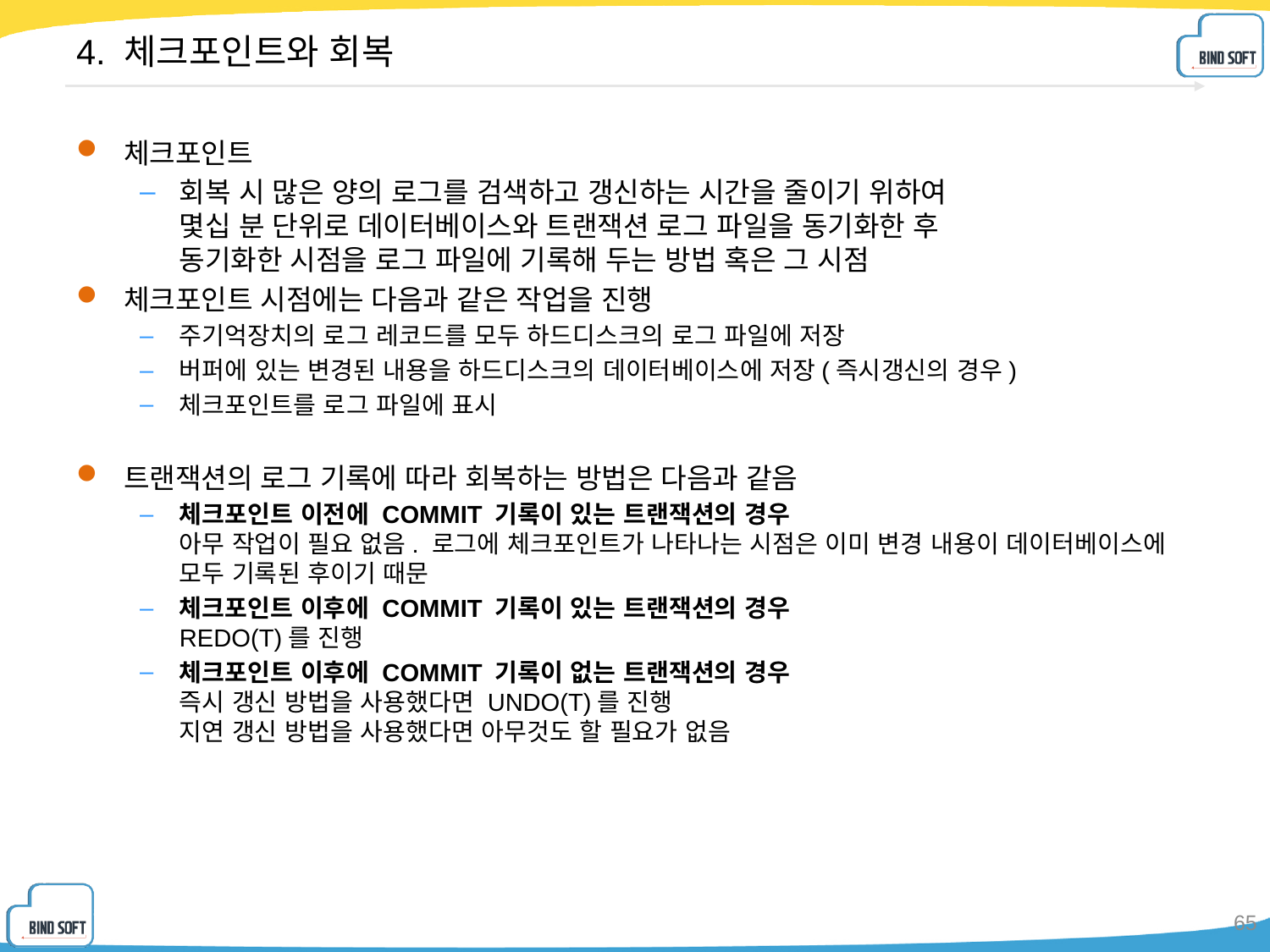

# 4. 체크포인트와 회복
체크포인트
회복 시 많은 양의 로그를 검색하고 갱신하는 시간을 줄이기 위하여
몇십 분 단위로 데이터베이스와 트랜잭션 로그 파일을 동기화한 후
동기화한 시점을 로그 파일에 기록해 두는 방법 혹은 그 시점
체크포인트 시점에는 다음과 같은 작업을 진행
주기억장치의 로그 레코드를 모두 하드디스크의 로그 파일에 저장
버퍼에 있는 변경된 내용을 하드디스크의 데이터베이스에 저장(즉시갱신의 경우)
체크포인트를 로그 파일에 표시

트랜잭션의 로그 기록에 따라 회복하는 방법은 다음과 같음
체크포인트 이전에 COMMIT 기록이 있는 트랜잭션의 경우
아무 작업이 필요 없음. 로그에 체크포인트가 나타나는 시점은 이미 변경 내용이 데이터베이스에 모두 기록된 후이기 때문
체크포인트 이후에 COMMIT 기록이 있는 트랜잭션의 경우
REDO(T)를 진행
체크포인트 이후에 COMMIT 기록이 없는 트랜잭션의 경우
즉시 갱신 방법을 사용했다면 UNDO(T)를 진행
지연 갱신 방법을 사용했다면 아무것도 할 필요가 없음
65